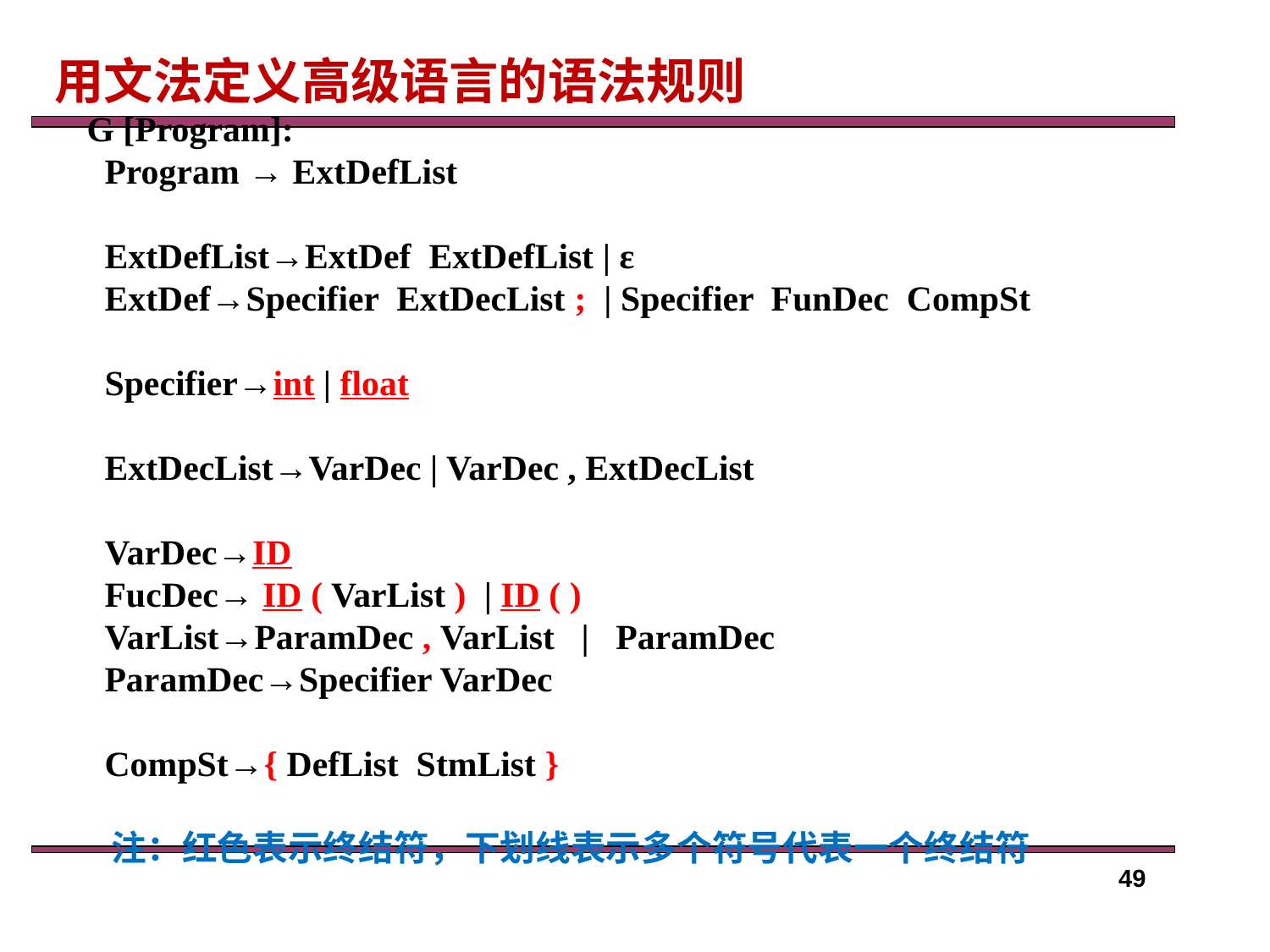

用文法定义高级语言的语法规则
G [Program]:
  Program → ExtDefList
  ExtDefList→ExtDef  ExtDefList | ε
  ExtDef→Specifier  ExtDecList ;  | Specifier  FunDec  CompSt
  Specifier→int | float

  ExtDecList→VarDec | VarDec , ExtDecList
  VarDec→ID
  FucDec→ ID ( VarList )  | ID ( )
  VarList→ParamDec , VarList   |   ParamDec
  ParamDec→Specifier VarDec
  CompSt→{ DefList  StmList }
  注：红色表示终结符，下划线表示多个符号代表一个终结符
49